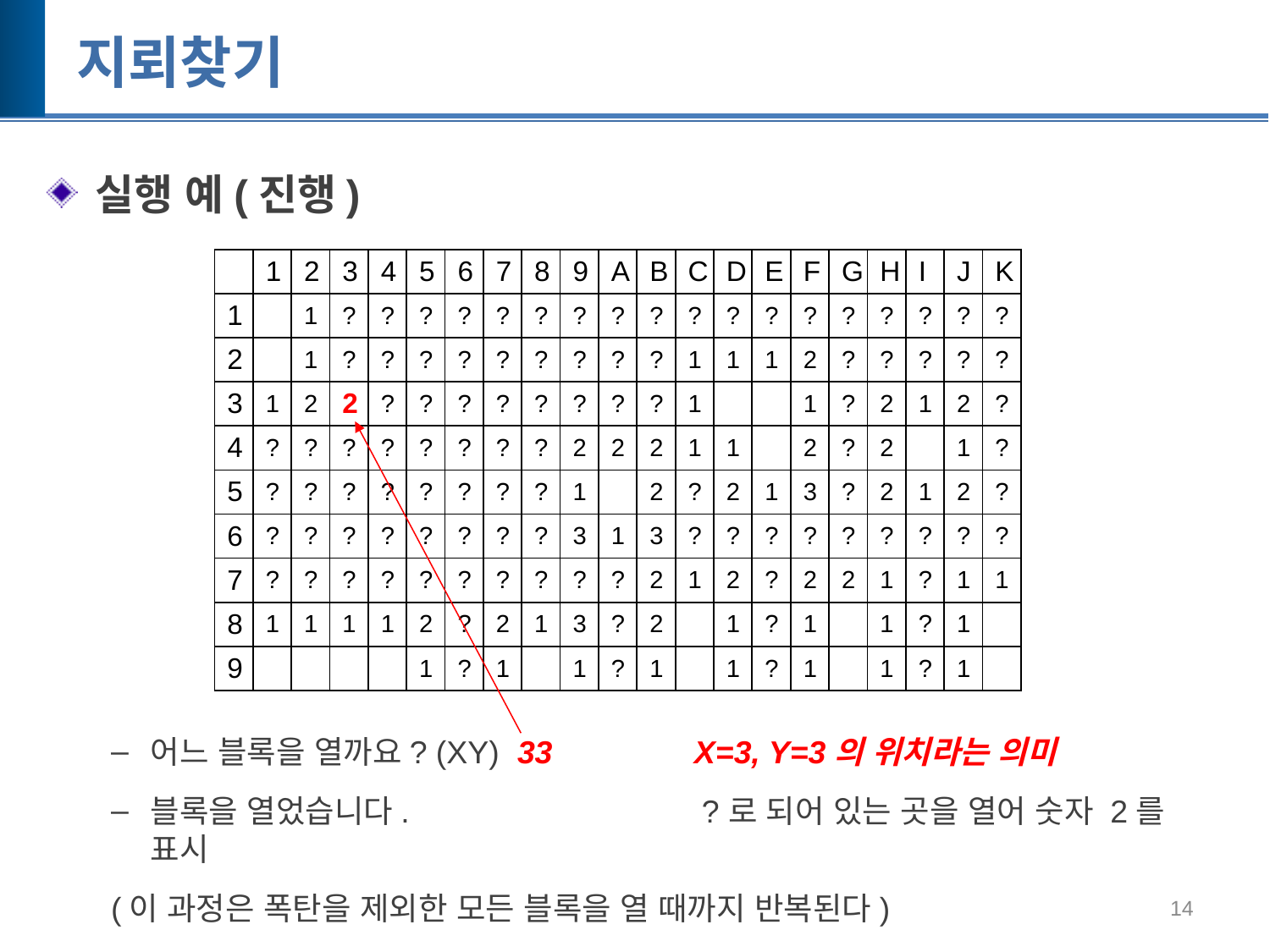

# 지뢰찾기
실행 예(진행)

어느 블록을 열까요? (XY)  33                X=3, Y=3의 위치라는 의미
블록을 열었습니다.                                 ?로 되어 있는 곳을 열어 숫자 2를 표시
(이 과정은 폭탄을 제외한 모든 블록을 열 때까지 반복된다)
|  | 1 | 2 | 3 | 4 | 5 | 6 | 7 | 8 | 9 | A | B | C | D | E | F | G | H | I | J | K |
| --- | --- | --- | --- | --- | --- | --- | --- | --- | --- | --- | --- | --- | --- | --- | --- | --- | --- | --- | --- | --- |
| 1 |  | 1 | ? | ? | ? | ? | ? | ? | ? | ? | ? | ? | ? | ? | ? | ? | ? | ? | ? | ? |
| 2 |  | 1 | ? | ? | ? | ? | ? | ? | ? | ? | ? | 1 | 1 | 1 | 2 | ? | ? | ? | ? | ? |
| 3 | 1 | 2 | 2 | ? | ? | ? | ? | ? | ? | ? | ? | 1 |  |  | 1 | ? | 2 | 1 | 2 | ? |
| 4 | ? | ? | ? | ? | ? | ? | ? | ? | 2 | 2 | 2 | 1 | 1 |  | 2 | ? | 2 |  | 1 | ? |
| 5 | ? | ? | ? | ? | ? | ? | ? | ? | 1 |  | 2 | ? | 2 | 1 | 3 | ? | 2 | 1 | 2 | ? |
| 6 | ? | ? | ? | ? | ? | ? | ? | ? | 3 | 1 | 3 | ? | ? | ? | ? | ? | ? | ? | ? | ? |
| 7 | ? | ? | ? | ? | ? | ? | ? | ? | ? | ? | 2 | 1 | 2 | ? | 2 | 2 | 1 | ? | 1 | 1 |
| 8 | 1 | 1 | 1 | 1 | 2 | ? | 2 | 1 | 3 | ? | 2 |  | 1 | ? | 1 |  | 1 | ? | 1 |  |
| 9 |  |  |  |  | 1 | ? | 1 |  | 1 | ? | 1 |  | 1 | ? | 1 |  | 1 | ? | 1 |  |
14